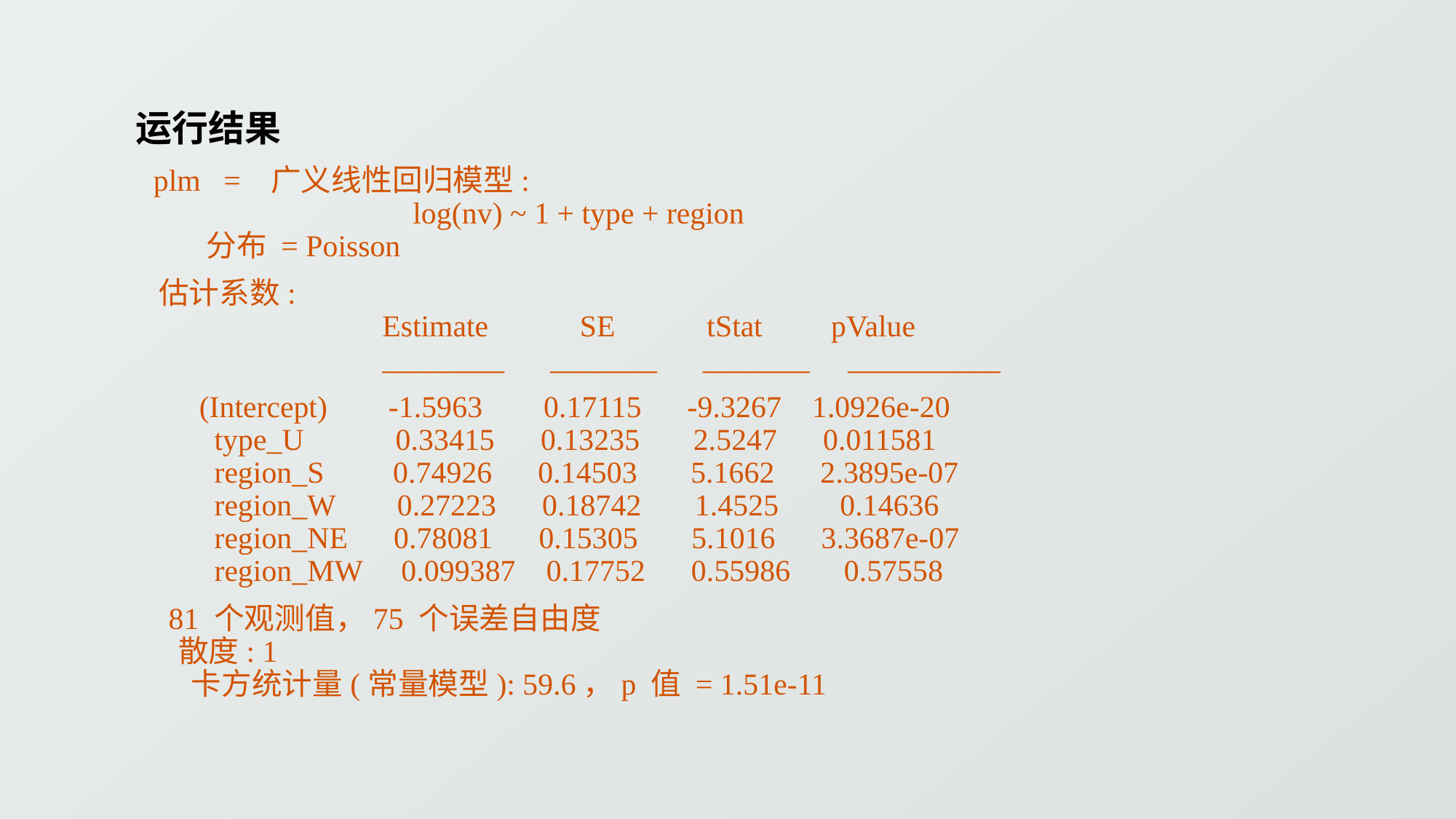

运行结果
  plm   =   广义线性回归模型:
                                    log(nv) ~ 1 + type + region
        分布 = Poisson
  估计系数:
                                Estimate            SE            tStat         pValue  
                                ________      _______      _______     __________
        (Intercept)        -1.5963        0.17115      -9.3267    1.0926e-20
          type_U            0.33415      0.13235       2.5247      0.011581
          region_S         0.74926      0.14503       5.1662      2.3895e-07
          region_W        0.27223      0.18742       1.4525        0.14636
          region_NE      0.78081      0.15305       5.1016      3.3687e-07
          region_MW     0.099387    0.17752      0.55986       0.57558
    81 个观测值，75 个误差自由度
      散度: 1
      卡方统计量(常量模型): 59.6，p 值 = 1.51e-11